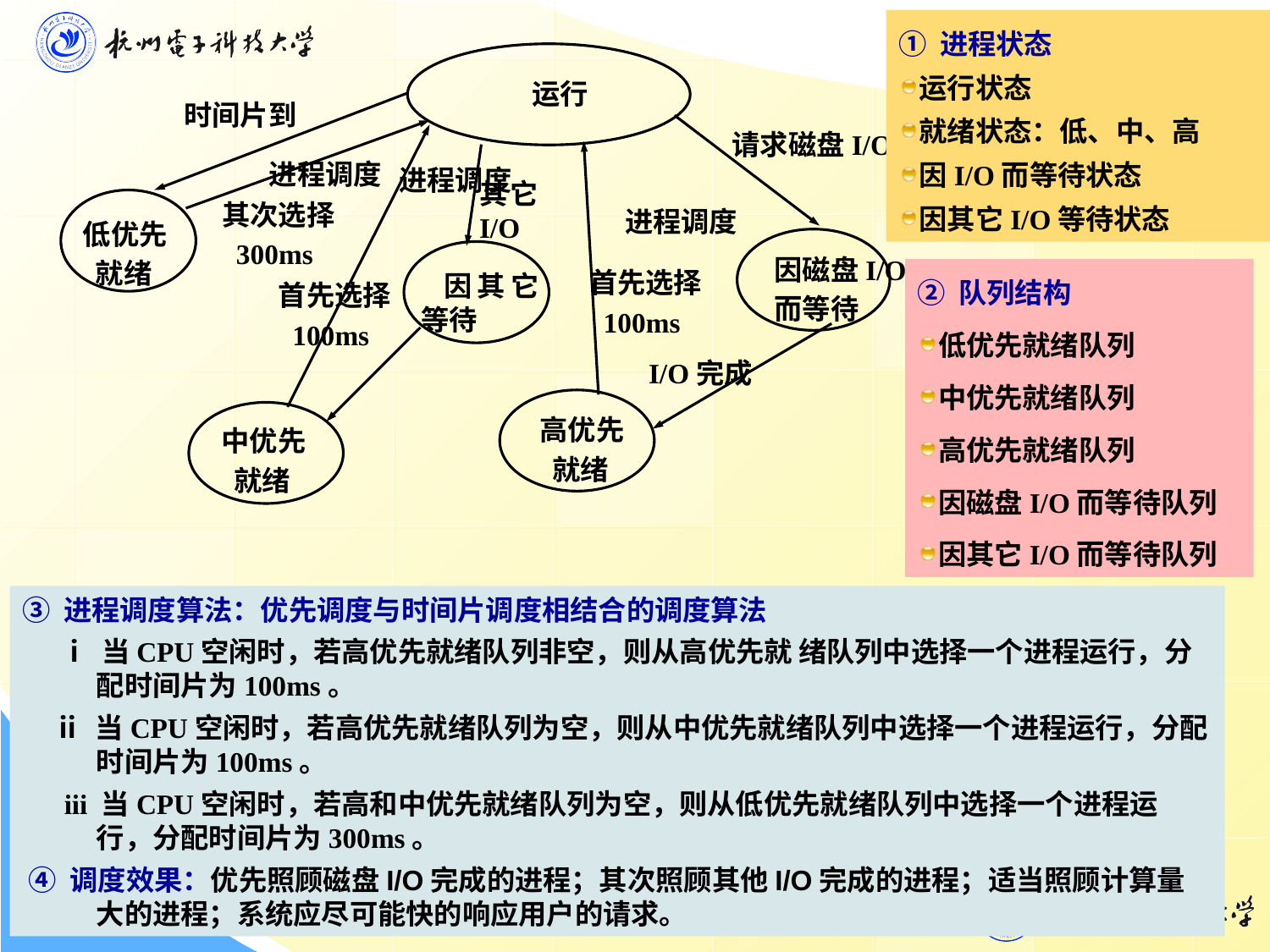

① 进程状态
运行状态
就绪状态：低、中、高
因I/O而等待状态
因其它I/O等待状态

 运行
时间片到

请求磁盘I/O

进程调度

其次选择
  300ms
进程调度
   低优先
     就绪

 因磁盘I/O
 而等待

首先选择
  100ms

I/O完成

 高优先
   就绪

进程调度
其它I/O

 因其它等待

首先选择
  100ms

 中优先
   就绪

② 队列结构
低优先就绪队列
中优先就绪队列
高优先就绪队列
因磁盘I/O而等待队列
因其它I/O而等待队列
③ 进程调度算法：优先调度与时间片调度相结合的调度算法
      ⅰ 当CPU空闲时，若高优先就绪队列非空，则从高优先就 绪队列中选择一个进程运行，分配时间片为100ms。
     ⅱ 当CPU空闲时，若高优先就绪队列为空，则从中优先就绪队列中选择一个进程运行，分配时间片为100ms。
      iii 当CPU空闲时，若高和中优先就绪队列为空，则从低优先就绪队列中选择一个进程运行，分配时间片为300ms。
 ④ 调度效果：优先照顾磁盘I/O完成的进程；其次照顾其他I/O完成的进程；适当照顾计算量大的进程；系统应尽可能快的响应用户的请求。